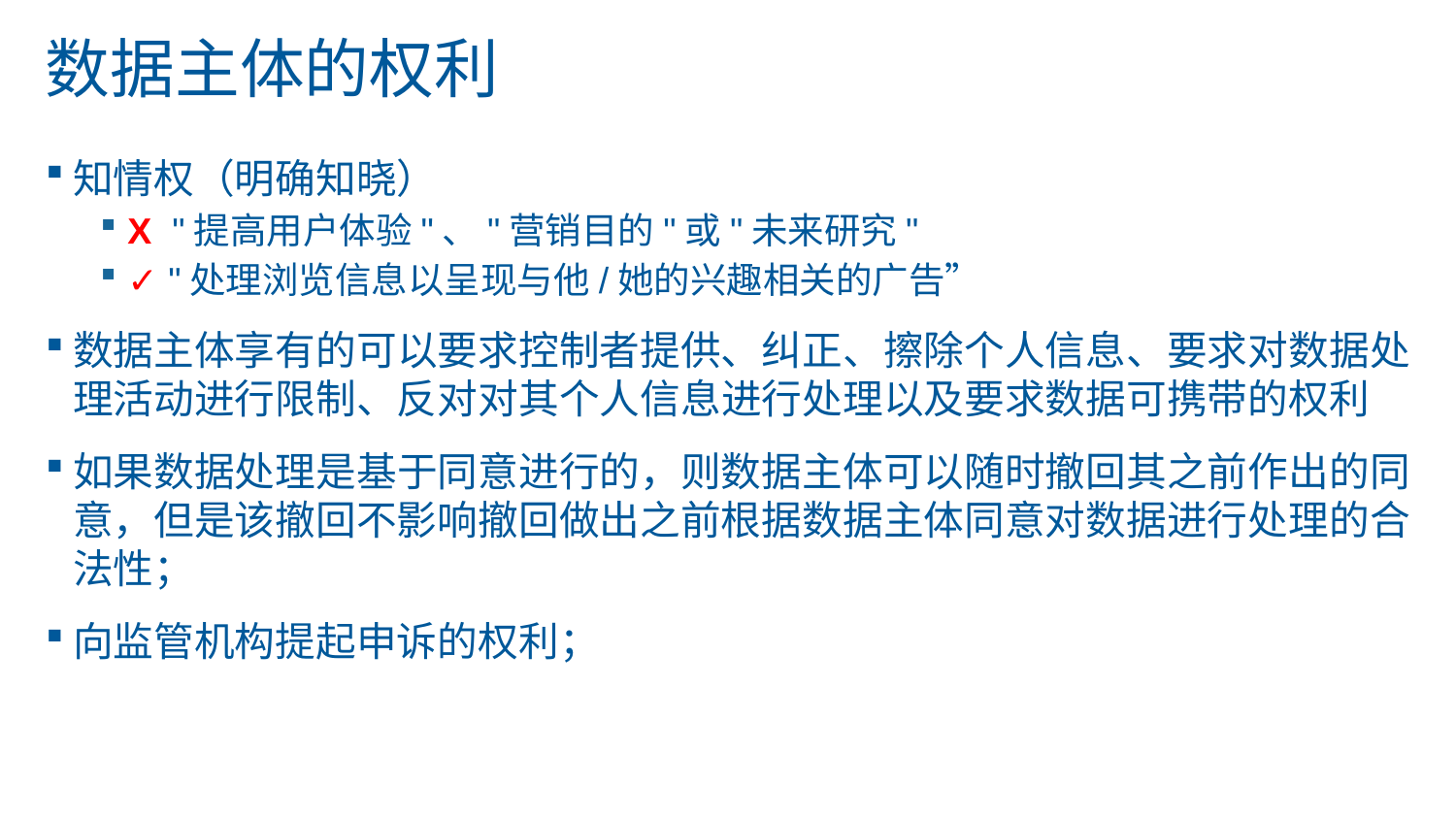

# 数据主体的权利
知情权（明确知晓）
X  "提高用户体验"、"营销目的"或"未来研究"
✓ "处理浏览信息以呈现与他/她的兴趣相关的广告”
数据主体享有的可以要求控制者提供、纠正、擦除个人信息、要求对数据处理活动进行限制、反对对其个人信息进行处理以及要求数据可携带的权利
如果数据处理是基于同意进行的，则数据主体可以随时撤回其之前作出的同意，但是该撤回不影响撤回做出之前根据数据主体同意对数据进行处理的合法性；
向监管机构提起申诉的权利；